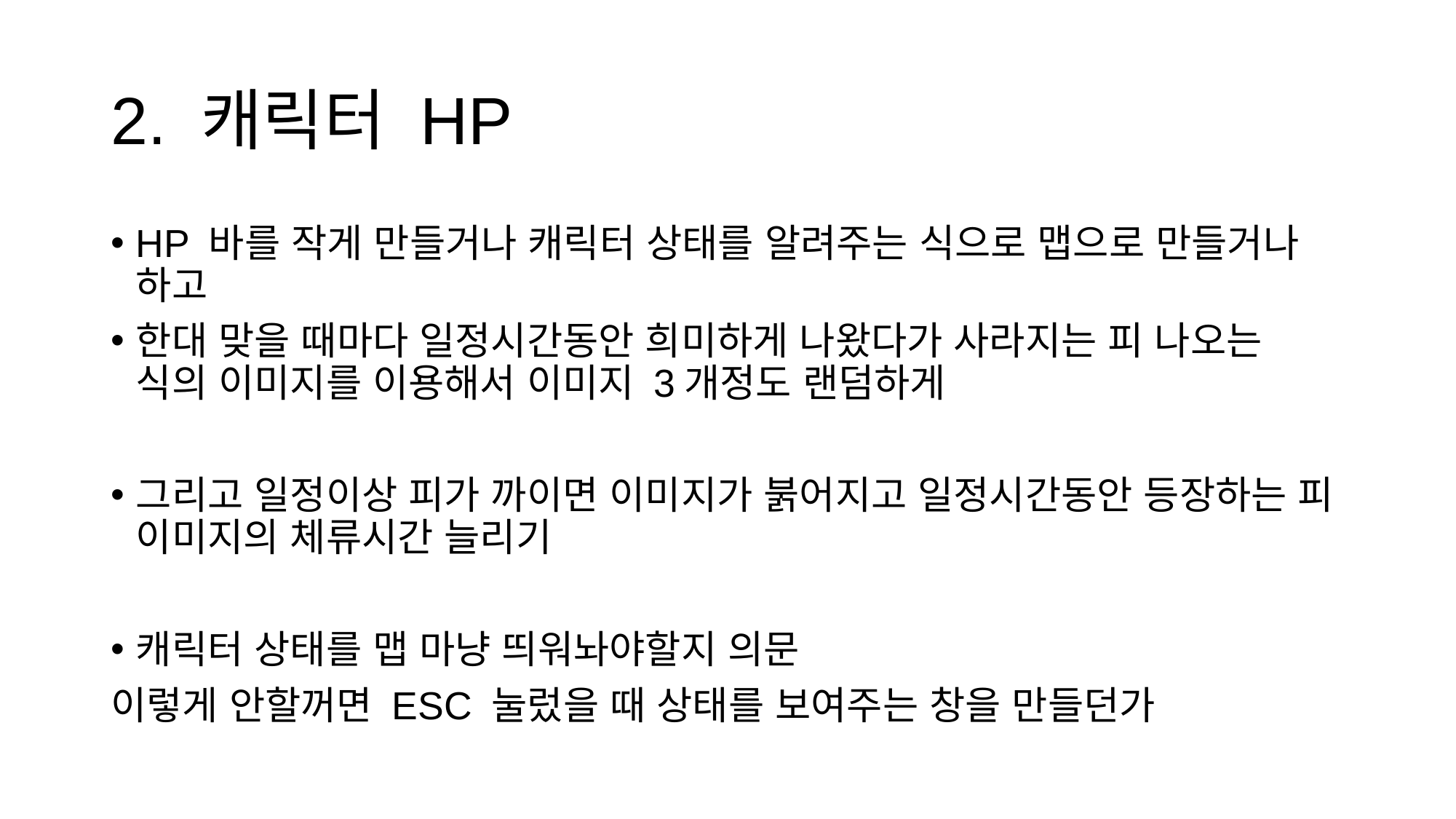

# 2. 캐릭터 HP
HP 바를 작게 만들거나 캐릭터 상태를 알려주는 식으로 맵으로 만들거나 하고
한대 맞을 때마다 일정시간동안 희미하게 나왔다가 사라지는 피 나오는 식의 이미지를 이용해서 이미지 3개정도 랜덤하게

그리고 일정이상 피가 까이면 이미지가 붉어지고 일정시간동안 등장하는 피 이미지의 체류시간 늘리기

캐릭터 상태를 맵 마냥 띄워놔야할지 의문
이렇게 안할꺼면 ESC 눌렀을 때 상태를 보여주는 창을 만들던가